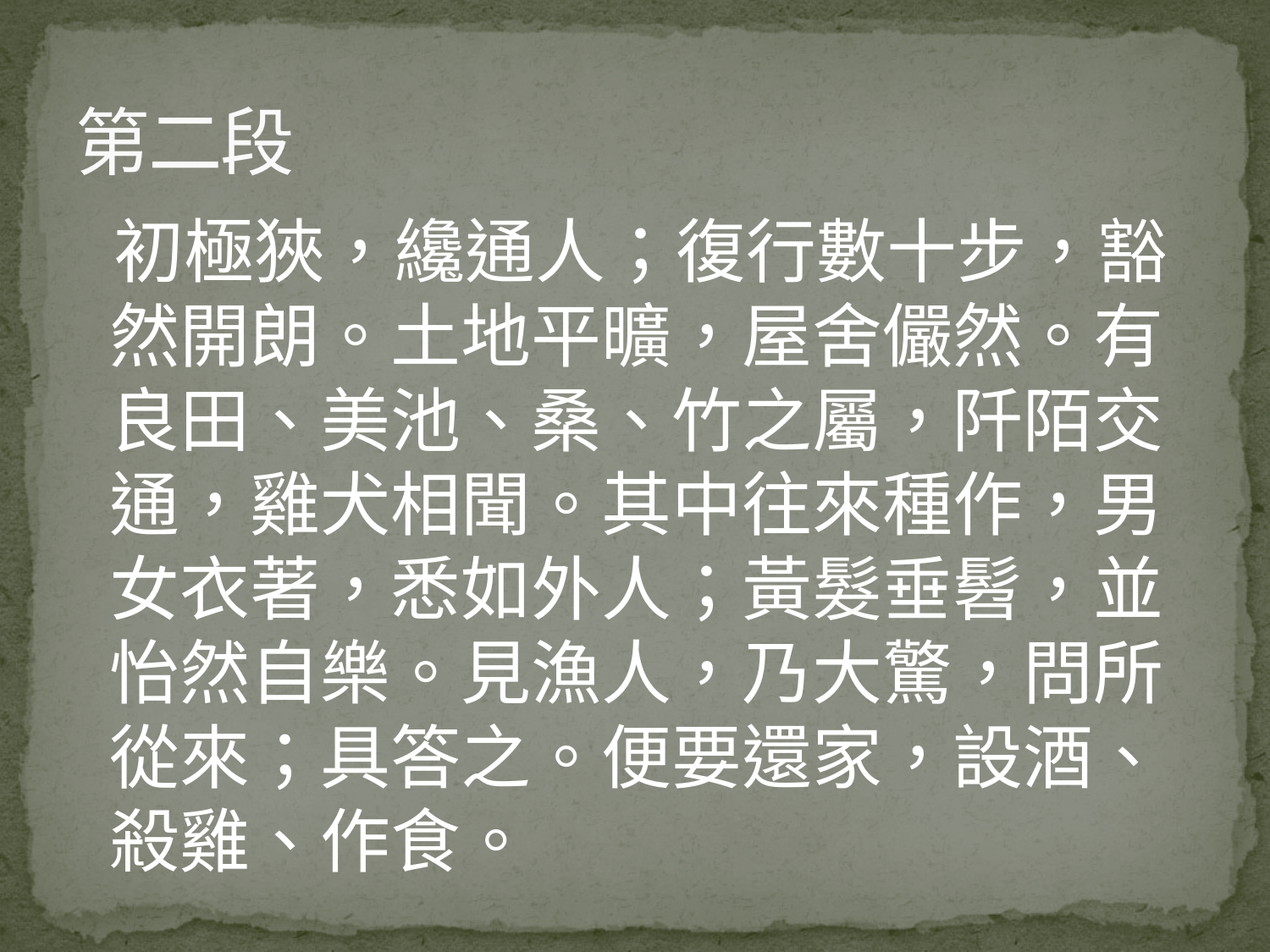

# 第二段
　初極狹，纔通人；復行數十步，豁然開朗。土地平曠，屋舍儼然。有良田、美池、桑、竹之屬，阡陌交通，雞犬相聞。其中往來種作，男女衣著，悉如外人；黃髮垂髫，並怡然自樂。見漁人，乃大驚，問所從來；具答之。便要還家，設酒、殺雞、作食。